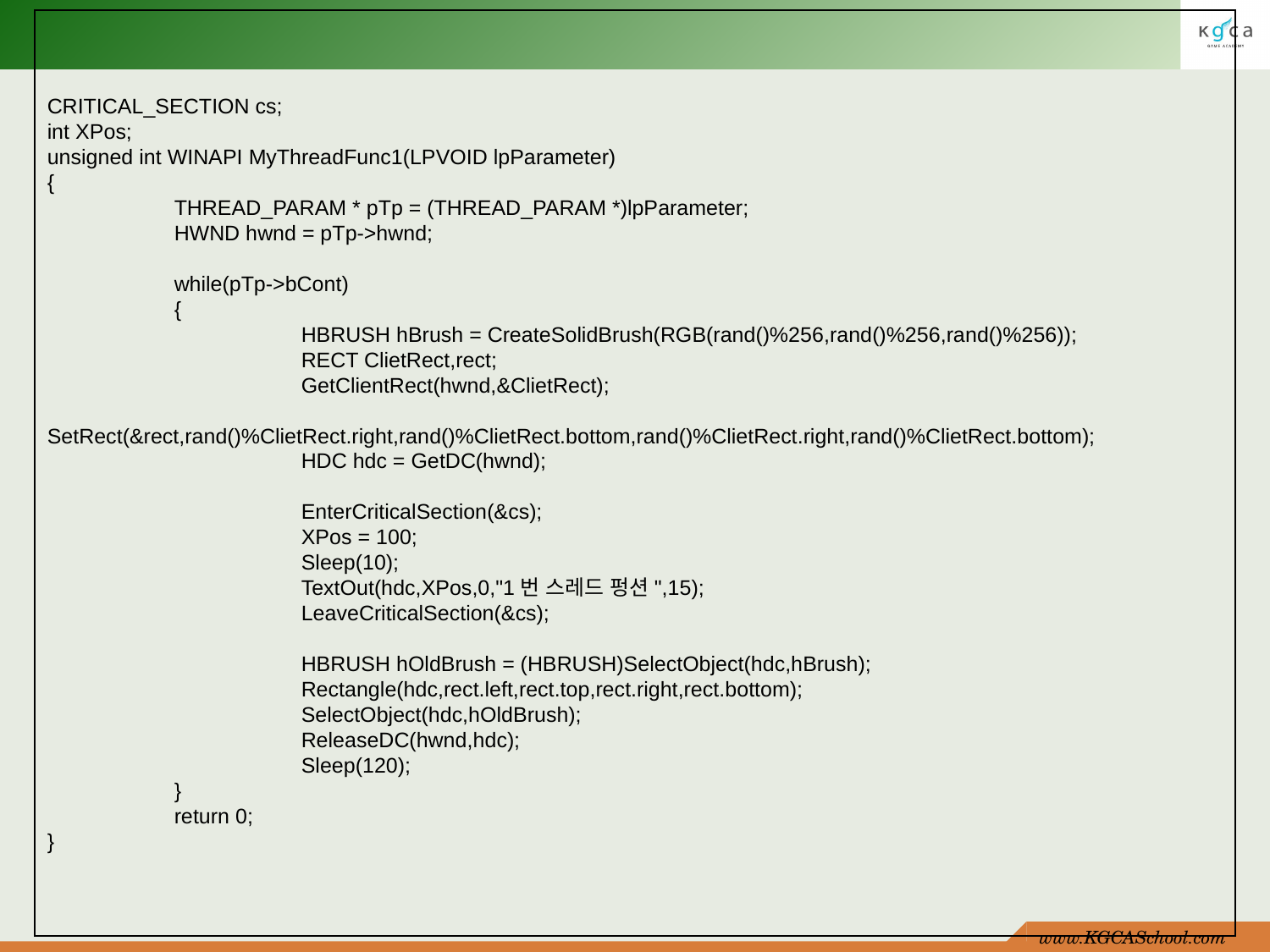

CRITICAL_SECTION cs;
int XPos;
unsigned int WINAPI MyThreadFunc1(LPVOID lpParameter)
{
	THREAD_PARAM * pTp = (THREAD_PARAM *)lpParameter;
	HWND hwnd = pTp->hwnd;

	while(pTp->bCont)
	{
		HBRUSH hBrush = CreateSolidBrush(RGB(rand()%256,rand()%256,rand()%256));
		RECT ClietRect,rect;
		GetClientRect(hwnd,&ClietRect);

SetRect(&rect,rand()%ClietRect.right,rand()%ClietRect.bottom,rand()%ClietRect.right,rand()%ClietRect.bottom);
		HDC hdc = GetDC(hwnd);

		EnterCriticalSection(&cs);
		XPos = 100;
		Sleep(10);
		TextOut(hdc,XPos,0,"1번 스레드 펑션",15);
		LeaveCriticalSection(&cs);

		HBRUSH hOldBrush = (HBRUSH)SelectObject(hdc,hBrush);
		Rectangle(hdc,rect.left,rect.top,rect.right,rect.bottom);
		SelectObject(hdc,hOldBrush);
		ReleaseDC(hwnd,hdc);
		Sleep(120);
	}
	return 0;
}